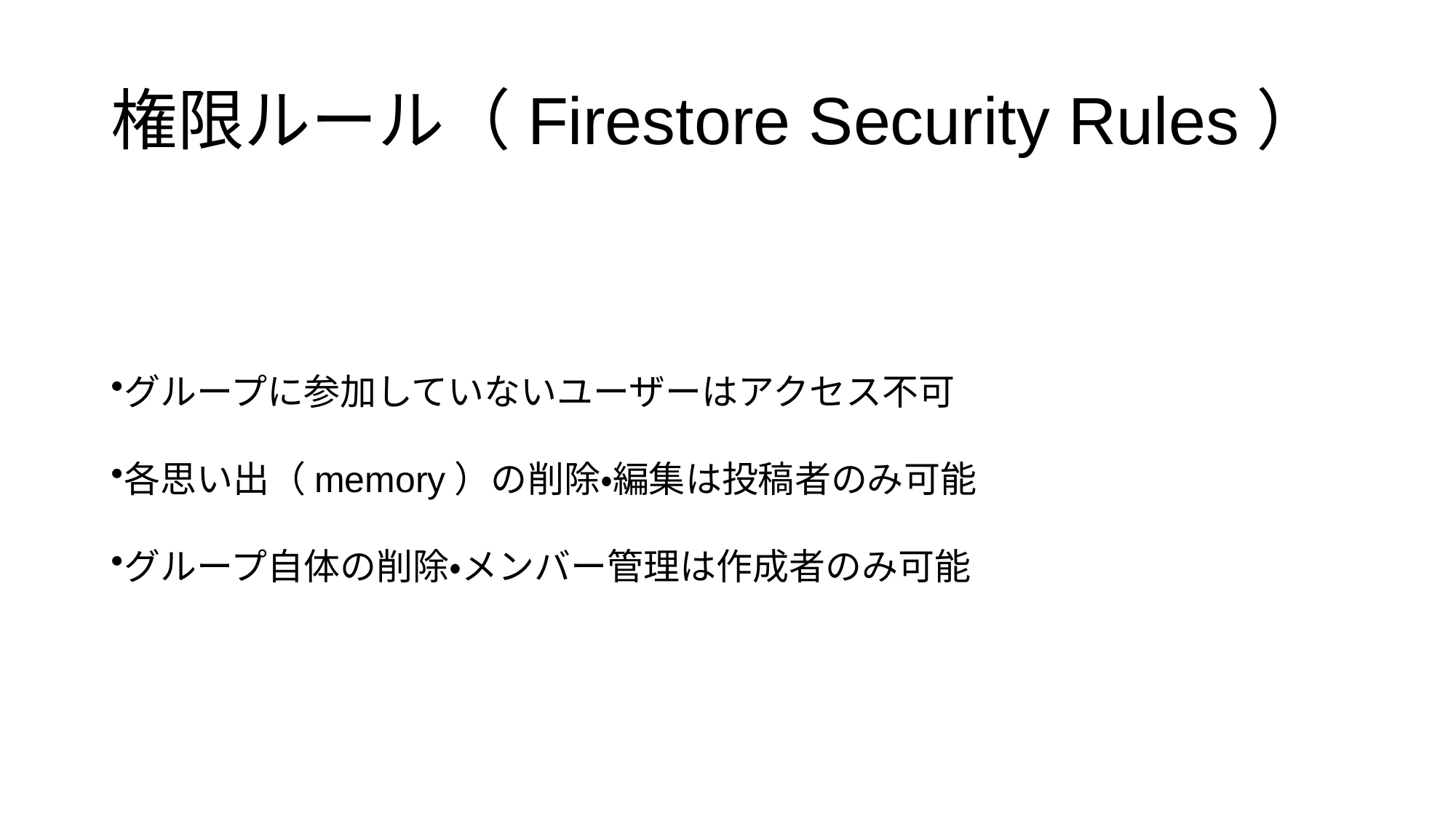

# 権限ルール（Firestore Security Rules）
グループに参加していないユーザーはアクセス不可

各思い出（memory）の削除・編集は投稿者のみ可能

グループ自体の削除・メンバー管理は作成者のみ可能